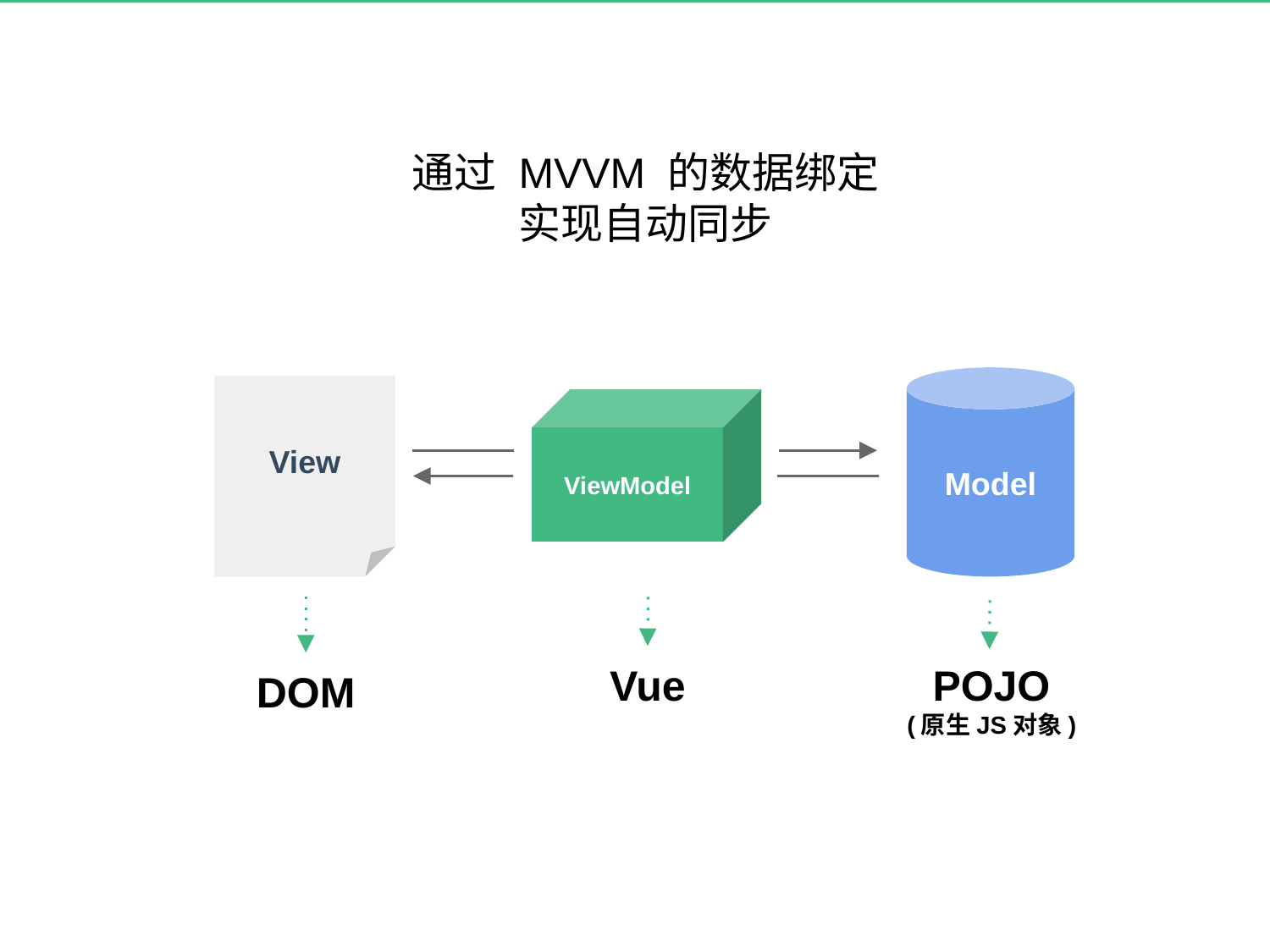

通过 MVVM 的数据绑定实现自动同步
Model
View
ViewModel
Vue
POJO
(原生JS对象)
DOM